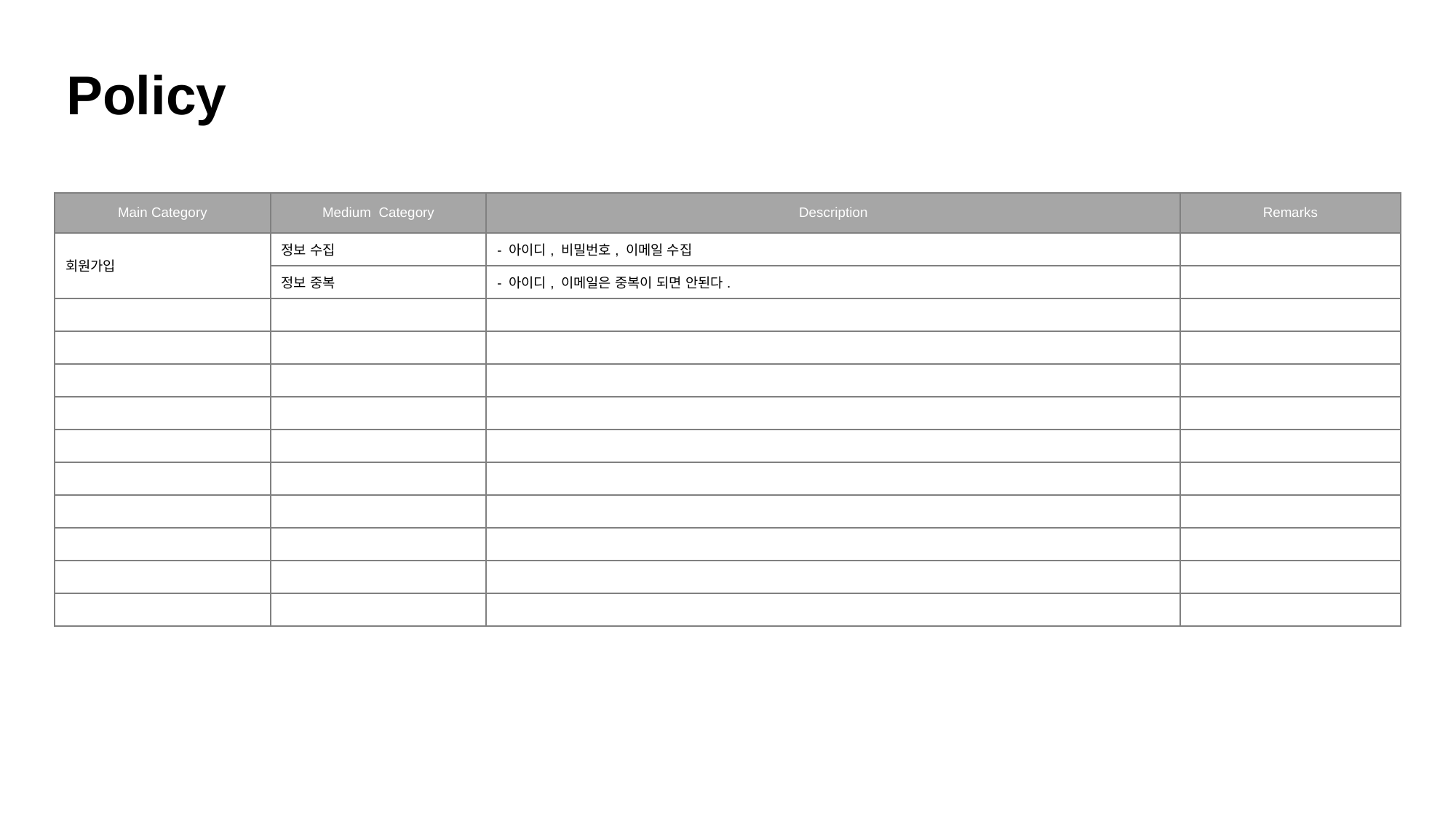

Policy
| Main Category | Medium Category | Description | Remarks |
| --- | --- | --- | --- |
| 회원가입 | 정보 수집 | - 아이디, 비밀번호, 이메일 수집 |  |
|  | 정보 중복 | - 아이디, 이메일은 중복이 되면 안된다. |  |
|  |  |  |  |
|  |  |  |  |
|  |  |  |  |
|  |  |  |  |
|  |  |  |  |
|  |  |  |  |
|  |  |  |  |
|  |  |  |  |
|  |  |  |  |
|  |  |  |  |